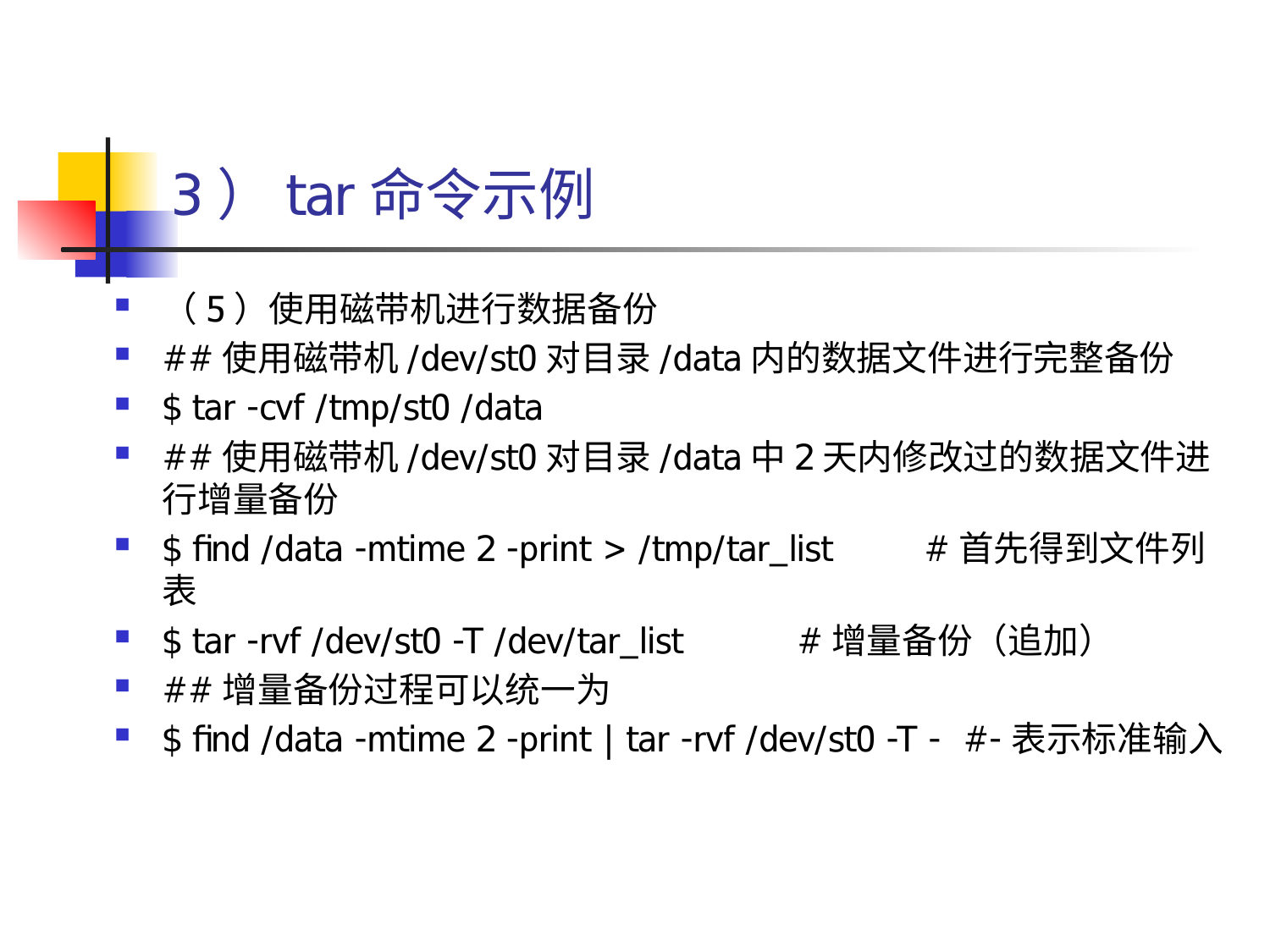

# 3）tar命令示例
（5）使用磁带机进行数据备份
##使用磁带机/dev/st0对目录/data内的数据文件进行完整备份
$ tar -cvf /tmp/st0 /data
##使用磁带机/dev/st0对目录/data中2天内修改过的数据文件进行增量备份
$ find /data -mtime 2 -print > /tmp/tar_list 	#首先得到文件列表
$ tar -rvf /dev/st0 -T /dev/tar_list 	#增量备份（追加）
##增量备份过程可以统一为
$ find /data -mtime 2 -print | tar -rvf /dev/st0 -T -  #-表示标准输入